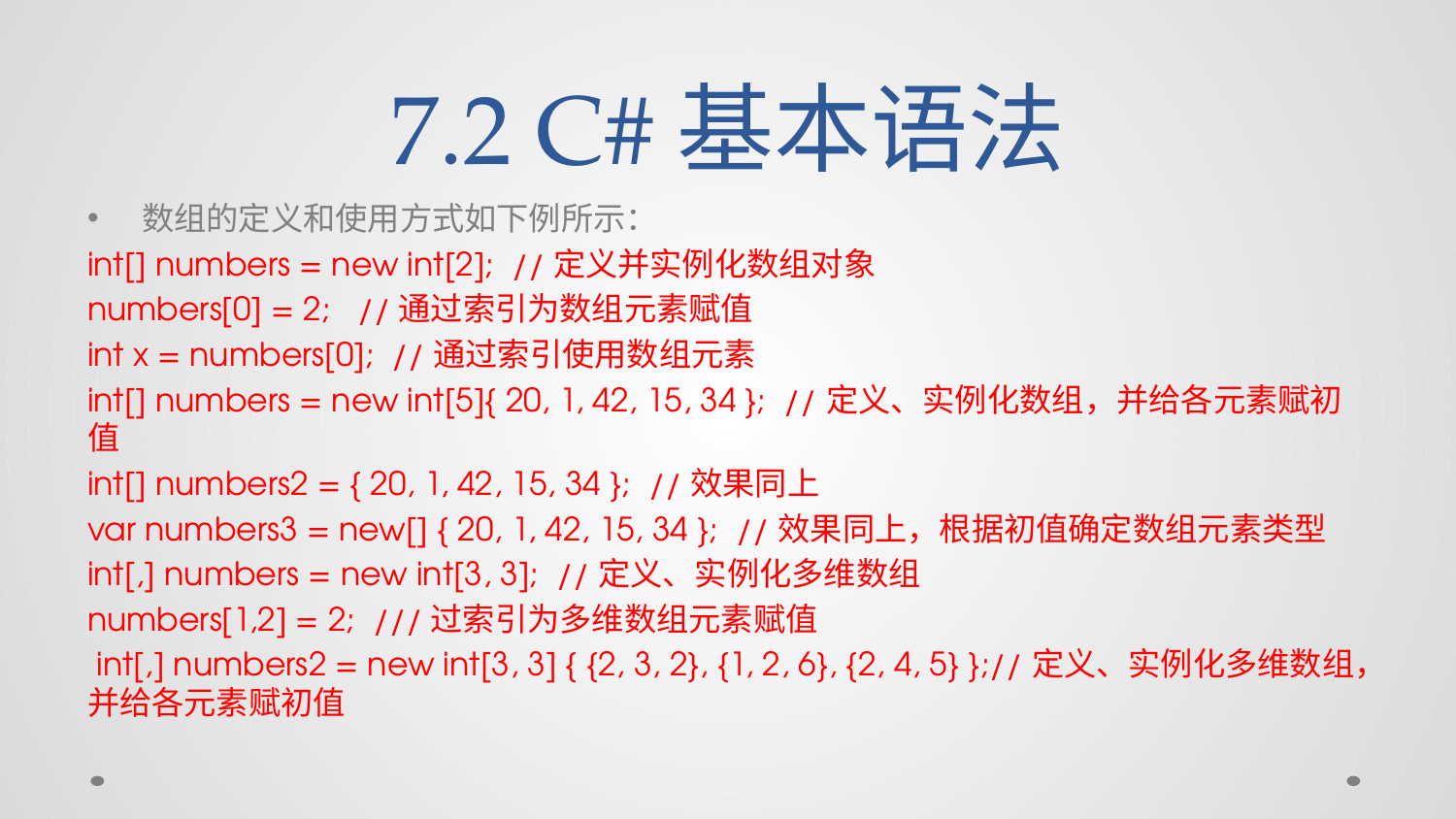

# 7.2 C#基本语法
数组的定义和使用方式如下例所示：
int[] numbers = new int[2];  //定义并实例化数组对象
numbers[0] = 2;   //通过索引为数组元素赋值
int x = numbers[0];  //通过索引使用数组元素
int[] numbers = new int[5]{ 20, 1, 42, 15, 34 };  //定义、实例化数组，并给各元素赋初值
int[] numbers2 = { 20, 1, 42, 15, 34 };  //效果同上
var numbers3 = new[] { 20, 1, 42, 15, 34 };  //效果同上，根据初值确定数组元素类型
int[,] numbers = new int[3, 3];  //定义、实例化多维数组
numbers[1,2] = 2;  ///过索引为多维数组元素赋值
 int[,] numbers2 = new int[3, 3] { {2, 3, 2}, {1, 2, 6}, {2, 4, 5} };//定义、实例化多维数组，并给各元素赋初值